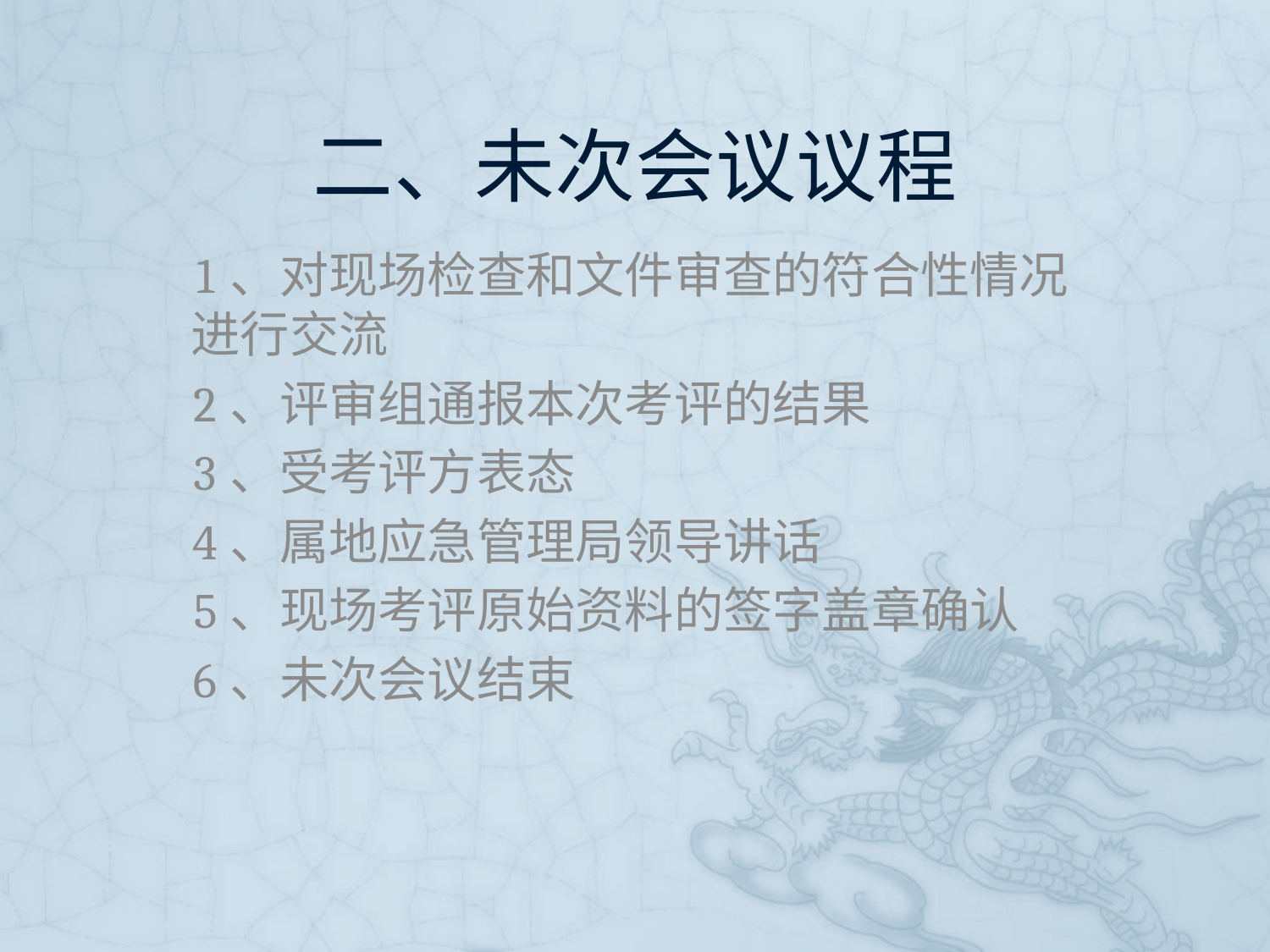

# 二、未次会议议程
1、对现场检查和文件审查的符合性情况进行交流
2、评审组通报本次考评的结果
3、受考评方表态
4、属地应急管理局领导讲话
5、现场考评原始资料的签字盖章确认
6、未次会议结束